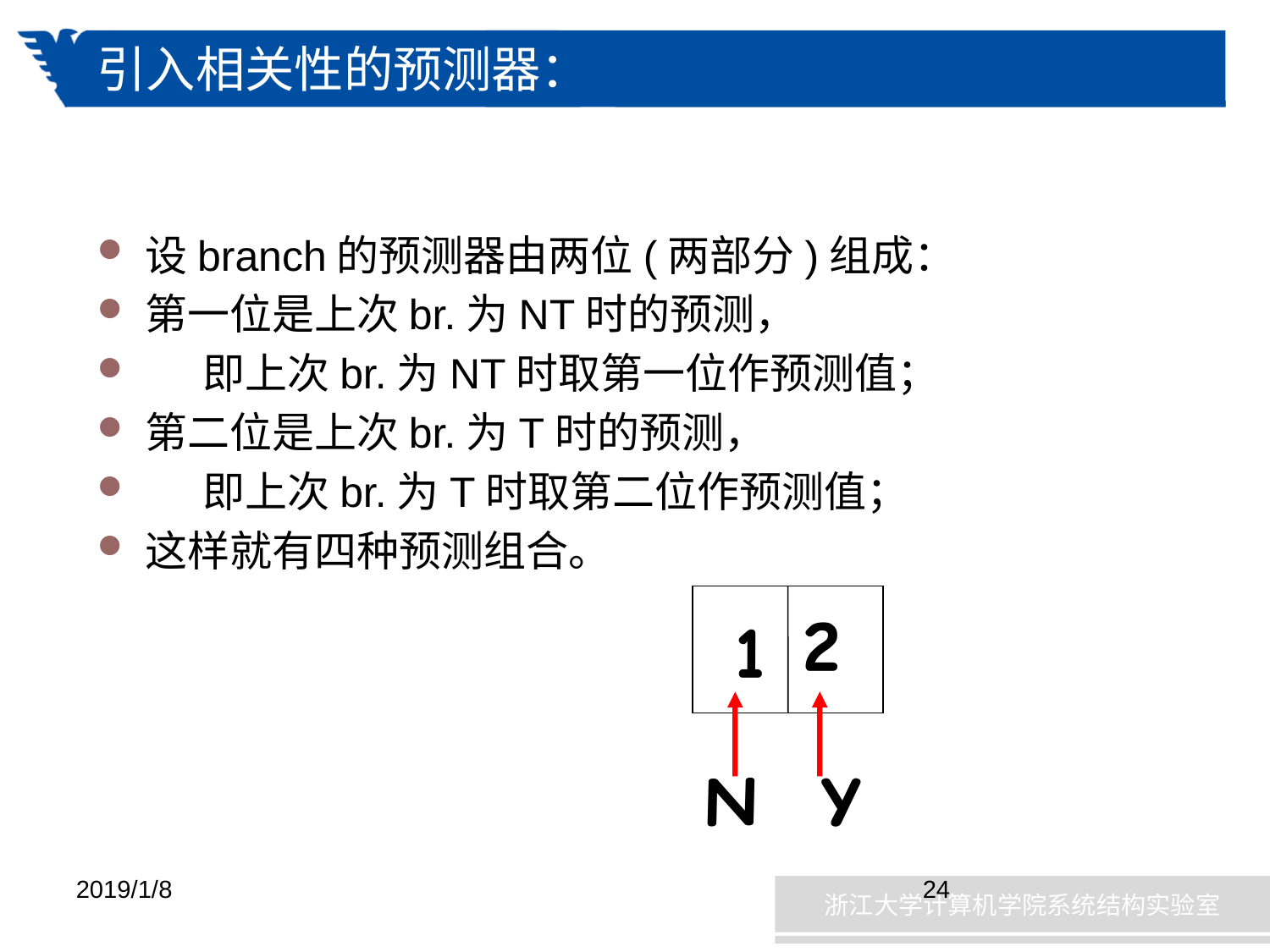

# 引入相关性的预测器：
设branch的预测器由两位(两部分)组成：
第一位是上次br.为NT时的预测，
     即上次br.为NT时取第一位作预测值；
第二位是上次br.为T时的预测，
     即上次br.为T时取第二位作预测值；
这样就有四种预测组合。

N
Y
2
1
2019/1/8
24